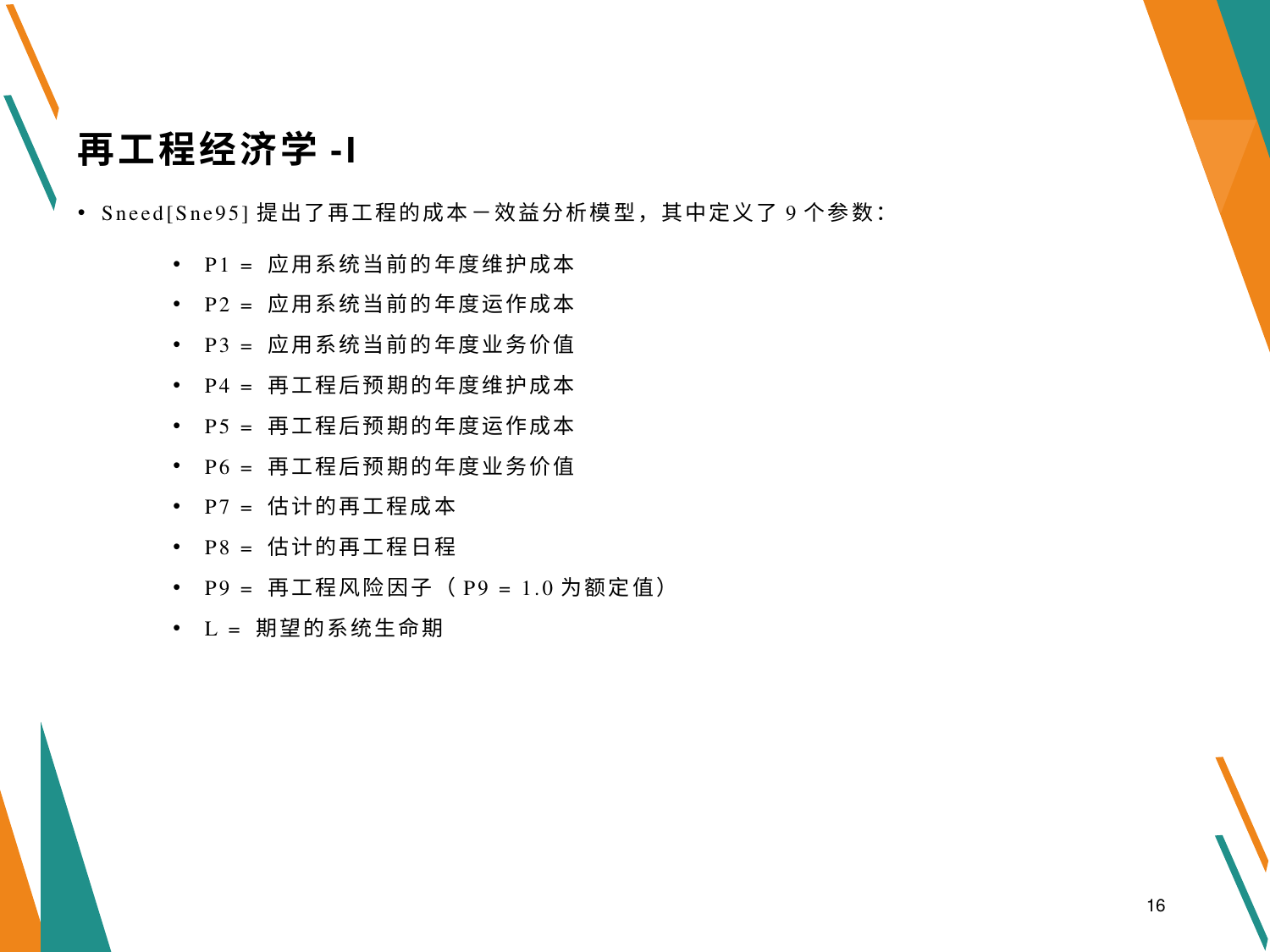

# 再工程经济学-I
Sneed[Sne95]提出了再工程的成本－效益分析模型，其中定义了9个参数：
 P1 = 应用系统当前的年度维护成本
 P2 = 应用系统当前的年度运作成本
 P3 = 应用系统当前的年度业务价值
 P4 = 再工程后预期的年度维护成本
 P5 = 再工程后预期的年度运作成本
 P6 = 再工程后预期的年度业务价值
 P7 = 估计的再工程成本
 P8 = 估计的再工程日程
 P9 = 再工程风险因子（P9 = 1.0为额定值）
 L = 期望的系统生命期
16